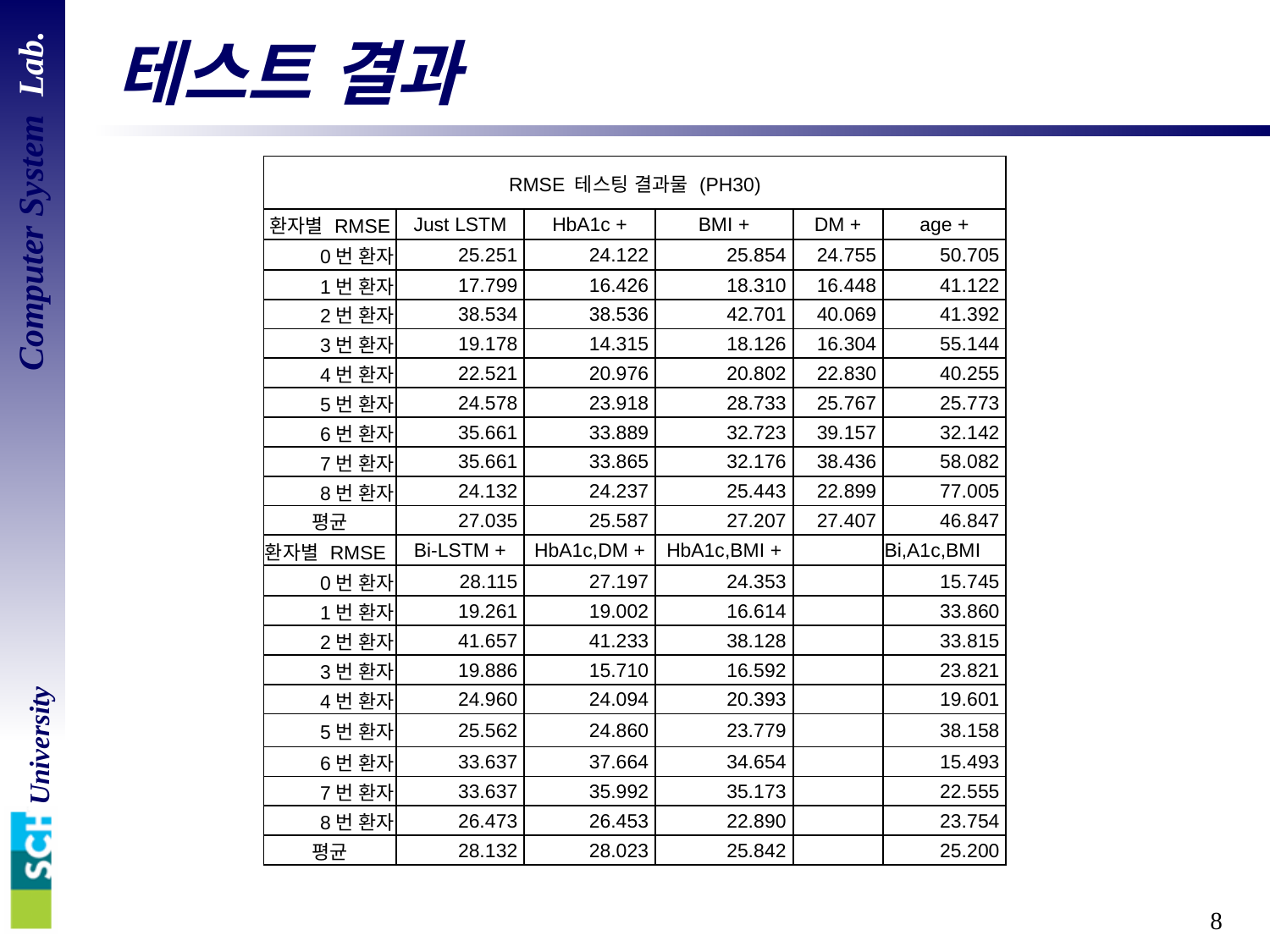

# 테스트 결과
| RMSE 테스팅 결과물 (PH30) |  |  |  |  |  |
| --- | --- | --- | --- | --- | --- |
| 환자별 RMSE | Just LSTM | HbA1c + | BMI + | DM + | age + |
| 0번 환자 | 25.251 | 24.122 | 25.854 | 24.755 | 50.705 |
| 1번 환자 | 17.799 | 16.426 | 18.310 | 16.448 | 41.122 |
| 2번 환자 | 38.534 | 38.536 | 42.701 | 40.069 | 41.392 |
| 3번 환자 | 19.178 | 14.315 | 18.126 | 16.304 | 55.144 |
| 4번 환자 | 22.521 | 20.976 | 20.802 | 22.830 | 40.255 |
| 5번 환자 | 24.578 | 23.918 | 28.733 | 25.767 | 25.773 |
| 6번 환자 | 35.661 | 33.889 | 32.723 | 39.157 | 32.142 |
| 7번 환자 | 35.661 | 33.865 | 32.176 | 38.436 | 58.082 |
| 8번 환자 | 24.132 | 24.237 | 25.443 | 22.899 | 77.005 |
| 평균 | 27.035 | 25.587 | 27.207 | 27.407 | 46.847 |
| 환자별 RMSE | Bi-LSTM + | HbA1c,DM + | HbA1c,BMI + |  | Bi,A1c,BMI |
| 0번 환자 | 28.115 | 27.197 | 24.353 |  | 15.745 |
| 1번 환자 | 19.261 | 19.002 | 16.614 |  | 33.860 |
| 2번 환자 | 41.657 | 41.233 | 38.128 |  | 33.815 |
| 3번 환자 | 19.886 | 15.710 | 16.592 |  | 23.821 |
| 4번 환자 | 24.960 | 24.094 | 20.393 |  | 19.601 |
| 5번 환자 | 25.562 | 24.860 | 23.779 |  | 38.158 |
| 6번 환자 | 33.637 | 37.664 | 34.654 |  | 15.493 |
| 7번 환자 | 33.637 | 35.992 | 35.173 |  | 22.555 |
| 8번 환자 | 26.473 | 26.453 | 22.890 |  | 23.754 |
| 평균 | 28.132 | 28.023 | 25.842 |  | 25.200 |